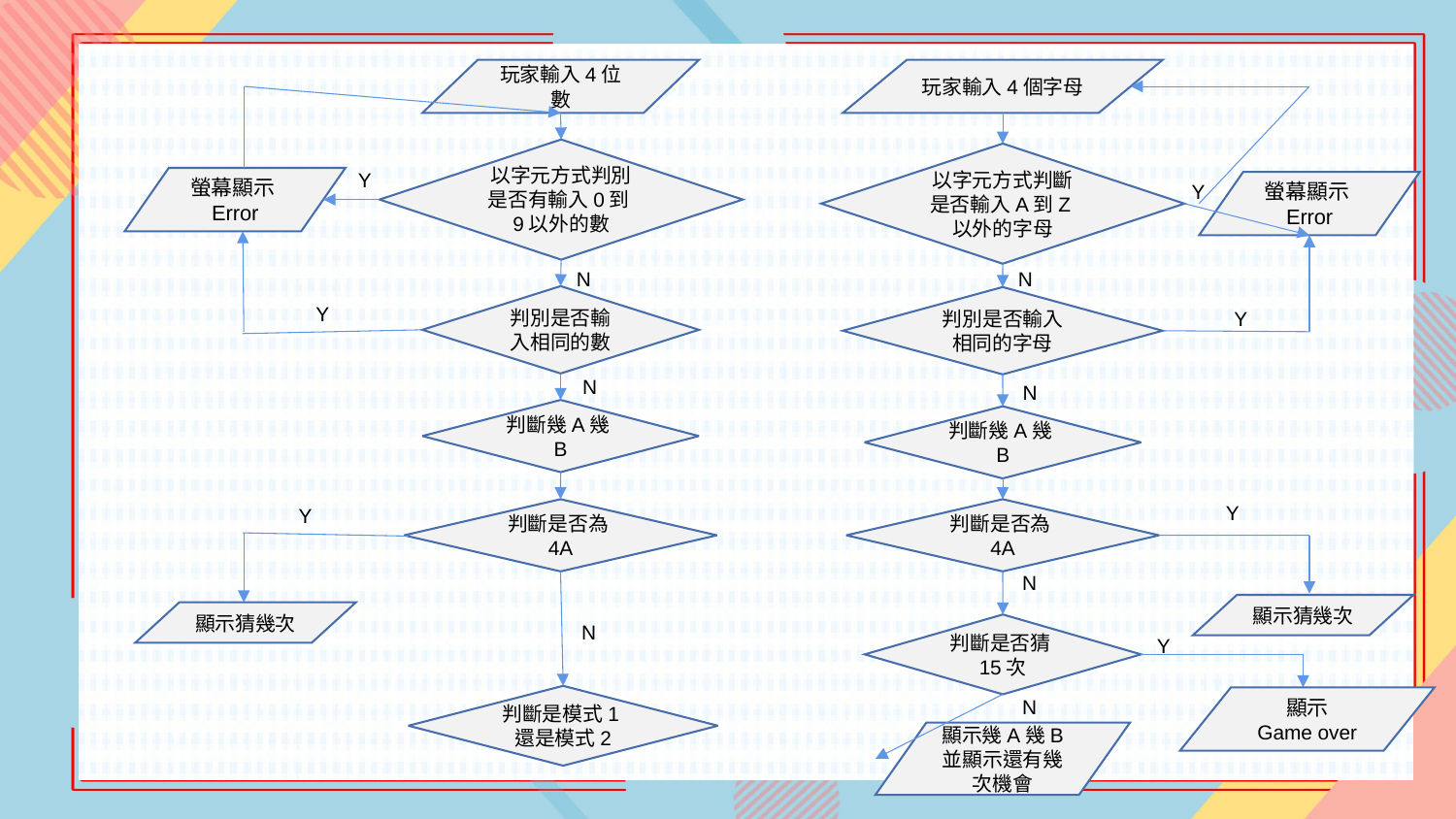

玩家輸入4個字母
玩家輸入4位數
以字元方式判別是否有輸入0到9以外的數
以字元方式判斷是否輸入A到Z以外的字母
Y
螢幕顯示Error
Y
螢幕顯示Error
N
N
判別是否輸入相同的數
判別是否輸入相同的字母
Y
Y
N
N
判斷幾A幾B
判斷幾A幾B
Y
Y
判斷是否為4A
判斷是否為4A
N
顯示猜幾次
顯示猜幾次
N
判斷是否猜15次
Y
判斷是模式1還是模式2
N
顯示
Game over
顯示幾A幾B
並顯示還有幾次機會